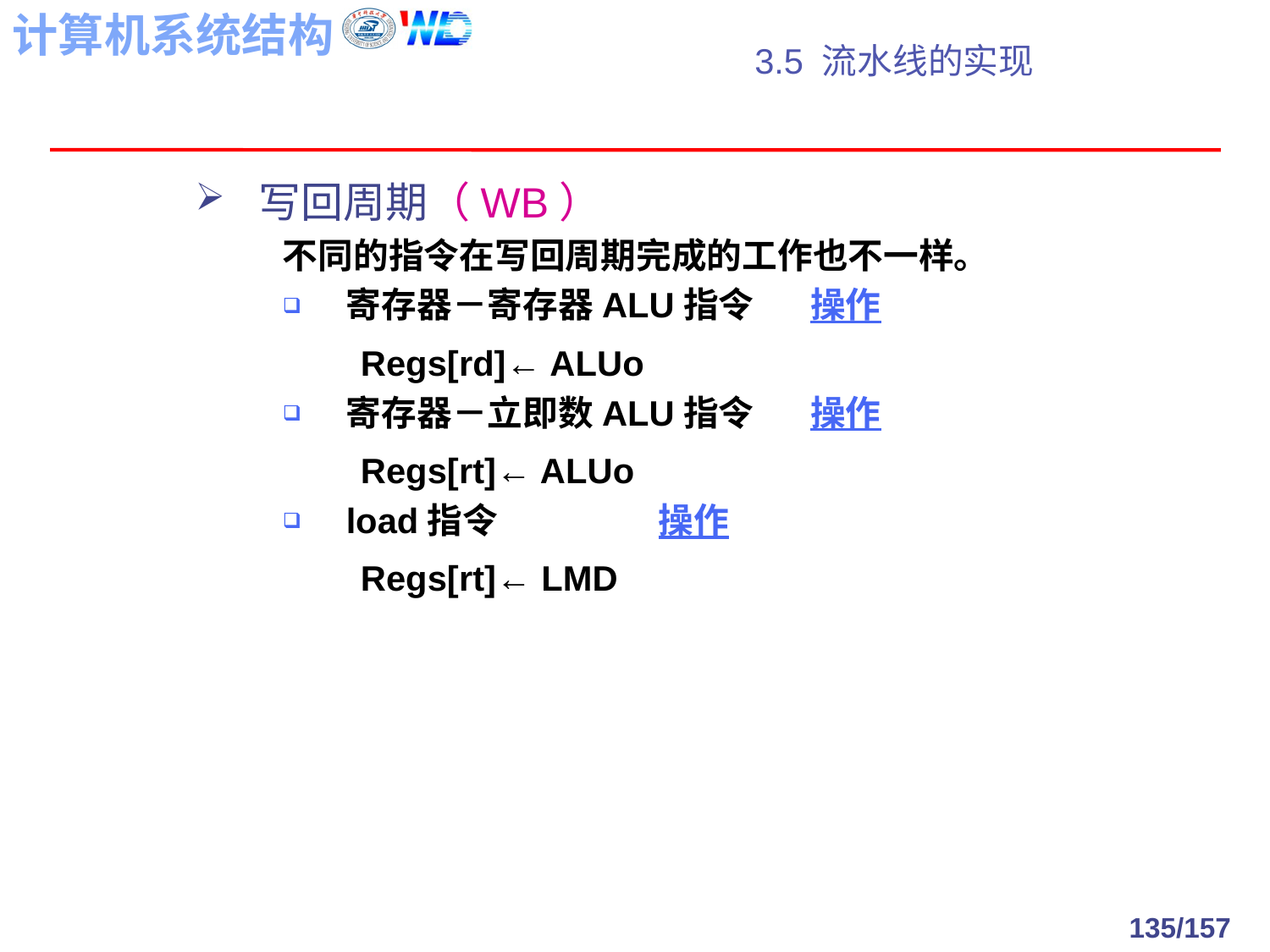

# 3.5 流水线的实现
写回周期（WB）
不同的指令在写回周期完成的工作也不一样。
寄存器－寄存器ALU指令       操作
        Regs[rd]← ALUo
寄存器－立即数ALU指令       操作
        Regs[rt]← ALUo
load指令                    操作
        Regs[rt]← LMD